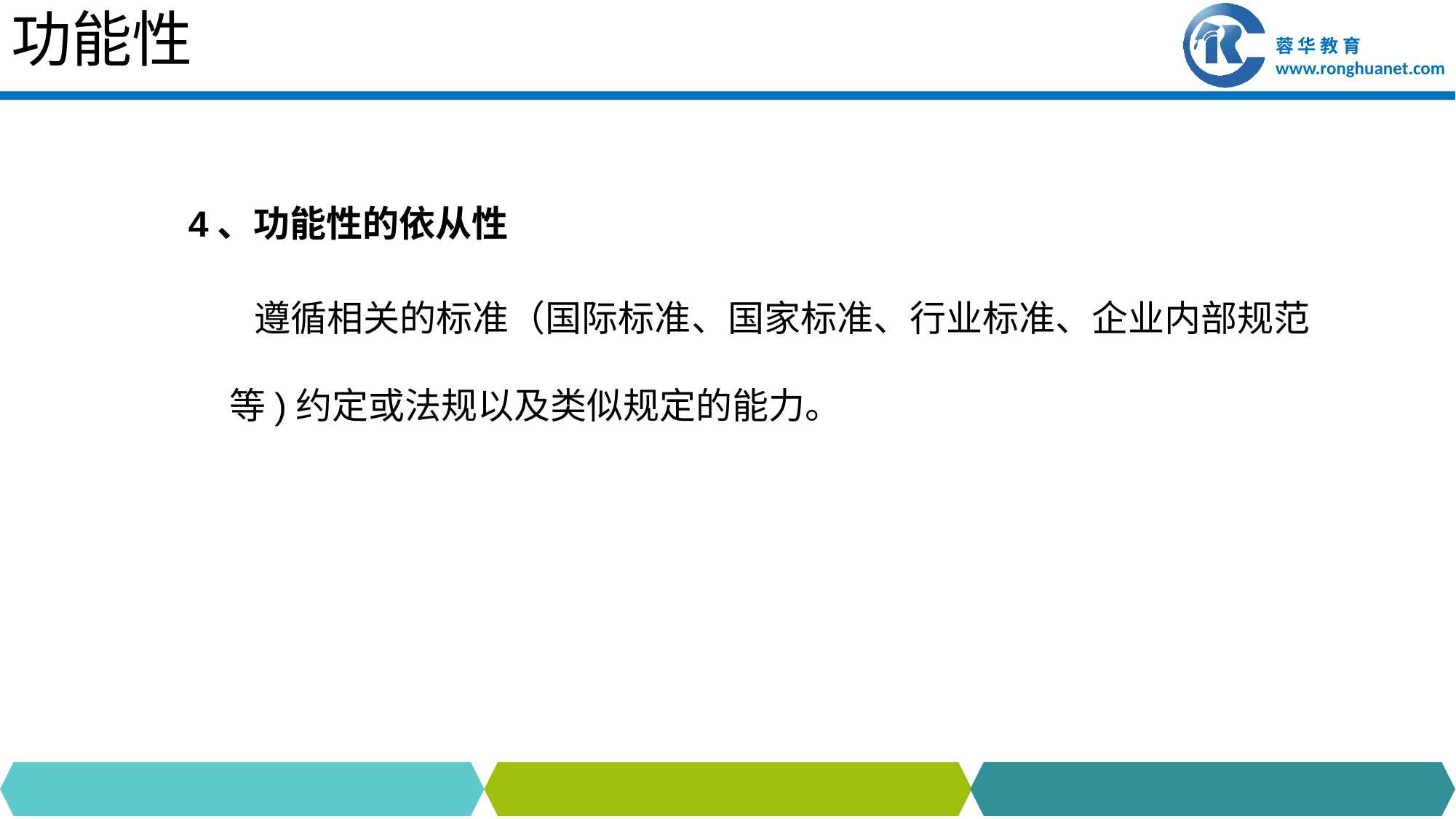

# 功能性
4、功能性的依从性
       遵循相关的标准（国际标准、国家标准、行业标准、企业内部规范等)约定或法规以及类似规定的能力。